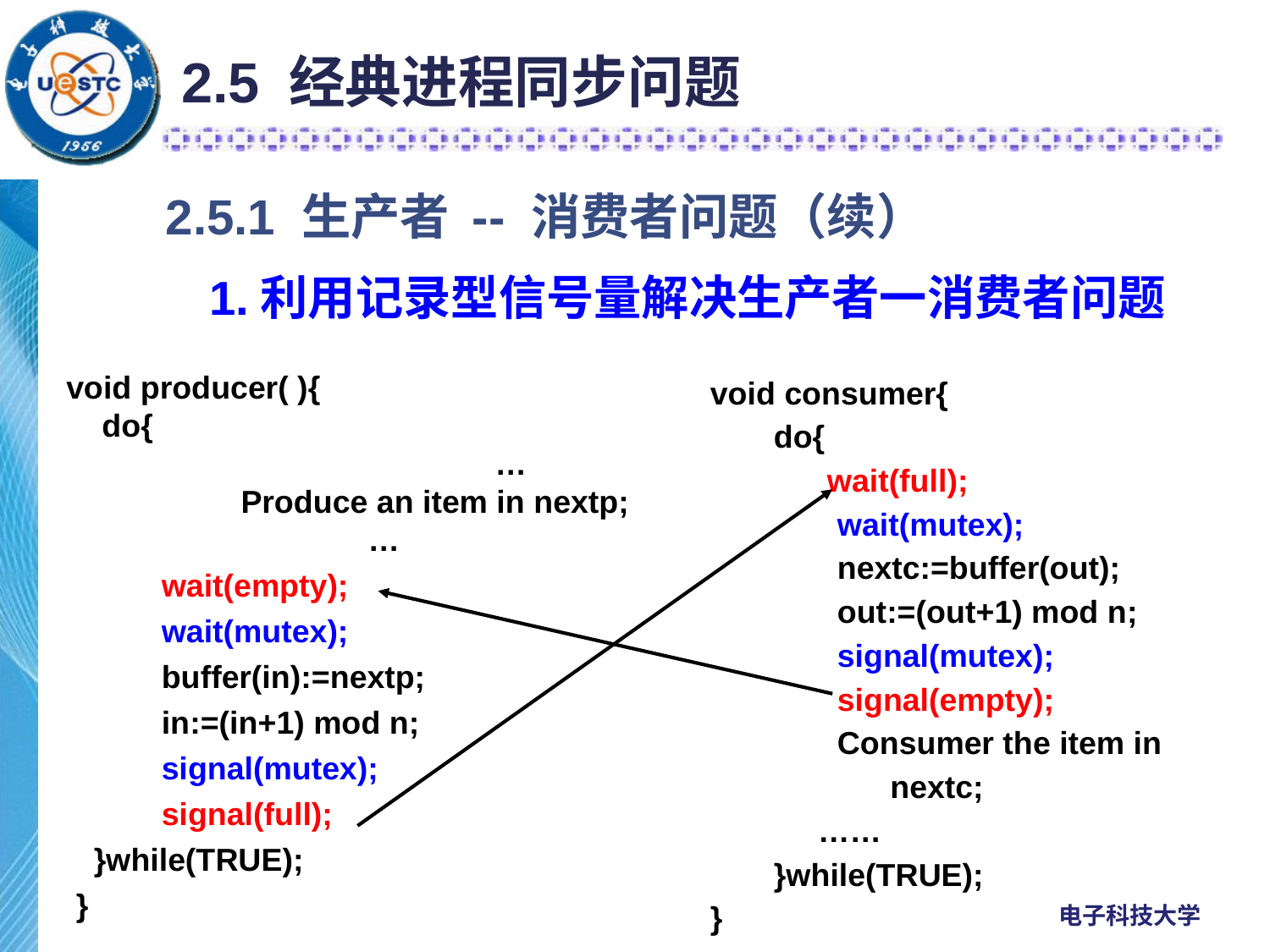

2.5 经典进程同步问题
2.5.1 生产者 -- 消费者问题（续）
1.利用记录型信号量解决生产者一消费者问题
void producer( ){
    do{
      			…
		Produce an item in nextp;
              		…
wait(empty);
wait(mutex);
buffer(in):=nextp;
in:=(in+1) mod n;
signal(mutex);
signal(full);
}while(TRUE);
}
void consumer{
	do{
	      wait(full);
wait(mutex);
nextc:=buffer(out);
out:=(out+1) mod n;
signal(mutex);
signal(empty);
Consumer the item in nextc;
     ……
}while(TRUE);
}